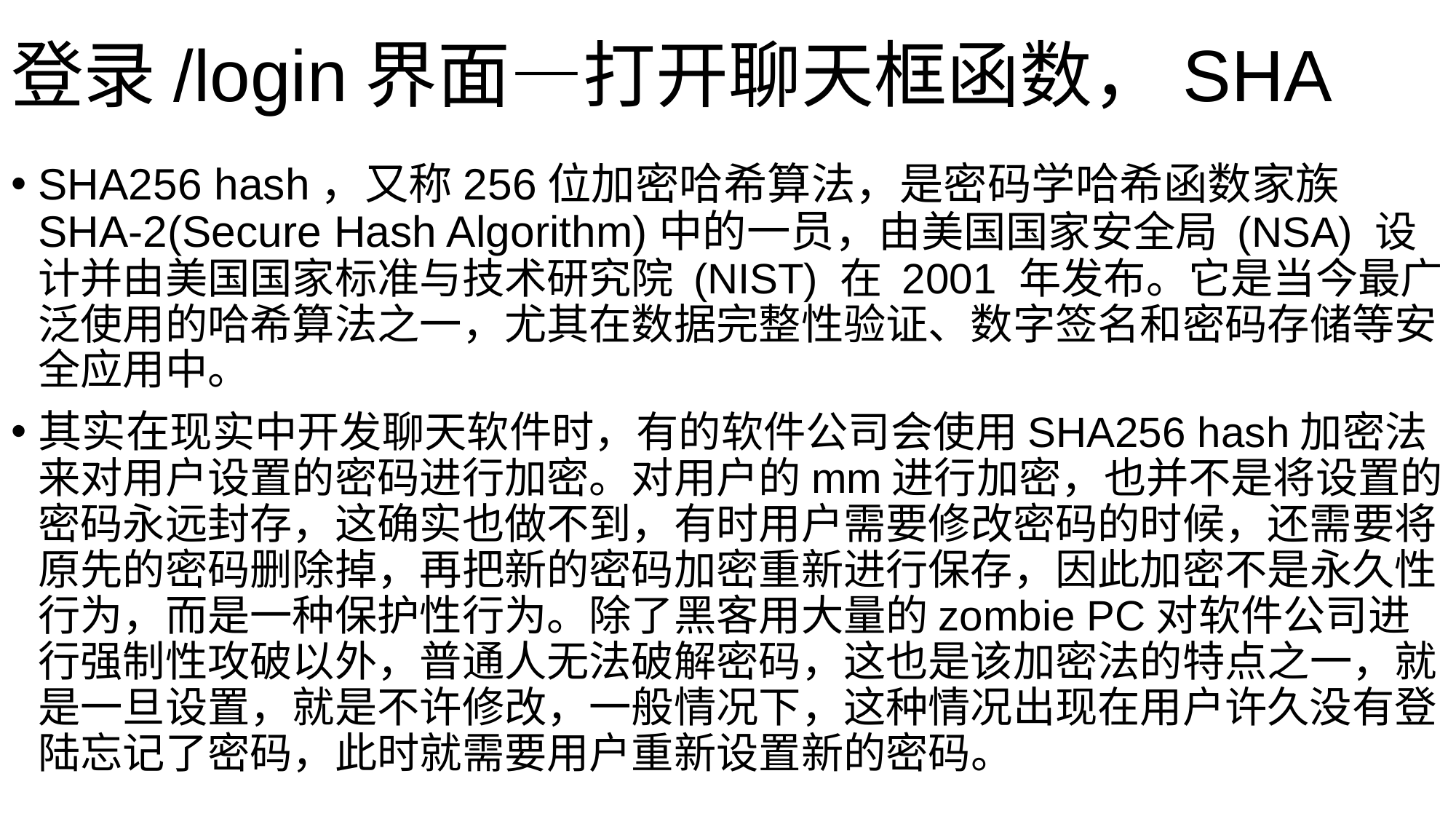

# 登录/login界面—打开聊天框函数，SHA
SHA256 hash，又称256位加密哈希算法，是密码学哈希函数家族SHA-2(Secure Hash Algorithm)中的一员，由美国国家安全局 (NSA) 设计并由美国国家标准与技术研究院 (NIST) 在 2001 年发布。它是当今最广泛使用的哈希算法之一，尤其在数据完整性验证、数字签名和密码存储等安全应用中。
其实在现实中开发聊天软件时，有的软件公司会使用SHA256 hash加密法来对用户设置的密码进行加密。对用户的mm进行加密，也并不是将设置的密码永远封存，这确实也做不到，有时用户需要修改密码的时候，还需要将原先的密码删除掉，再把新的密码加密重新进行保存，因此加密不是永久性行为，而是一种保护性行为。除了黑客用大量的zombie PC对软件公司进行强制性攻破以外，普通人无法破解密码，这也是该加密法的特点之一，就是一旦设置，就是不许修改，一般情况下，这种情况出现在用户许久没有登陆忘记了密码，此时就需要用户重新设置新的密码。